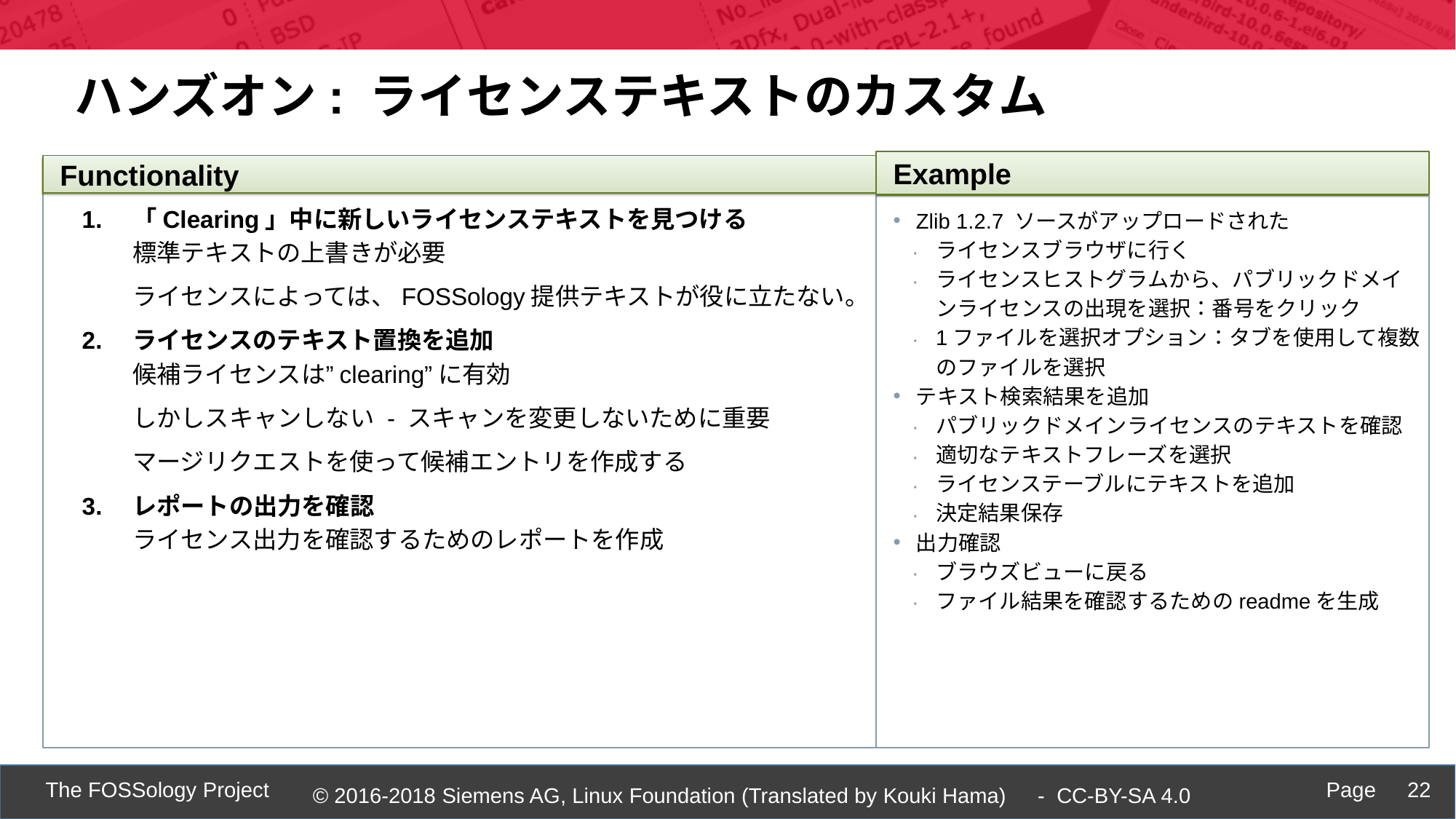

ハンズオン: ライセンステキストのカスタム
Example
Functionality
「Clearing」中に新しいライセンステキストを見つける
標準テキストの上書きが必要
ライセンスによっては、FOSSology提供テキストが役に立たない。
ライセンスのテキスト置換を追加
候補ライセンスは”clearing”に有効
しかしスキャンしない - スキャンを変更しないために重要
マージリクエストを使って候補エントリを作成する
レポートの出力を確認
ライセンス出力を確認するためのレポートを作成
Zlib 1.2.7 ソースがアップロードされた
ライセンスブラウザに行く
ライセンスヒストグラムから、パブリックドメインライセンスの出現を選択：番号をクリック
1ファイルを選択オプション：タブを使用して複数のファイルを選択
テキスト検索結果を追加
パブリックドメインライセンスのテキストを確認
適切なテキストフレーズを選択
ライセンステーブルにテキストを追加
決定結果保存
出力確認
ブラウズビューに戻る
ファイル結果を確認するためのreadmeを生成